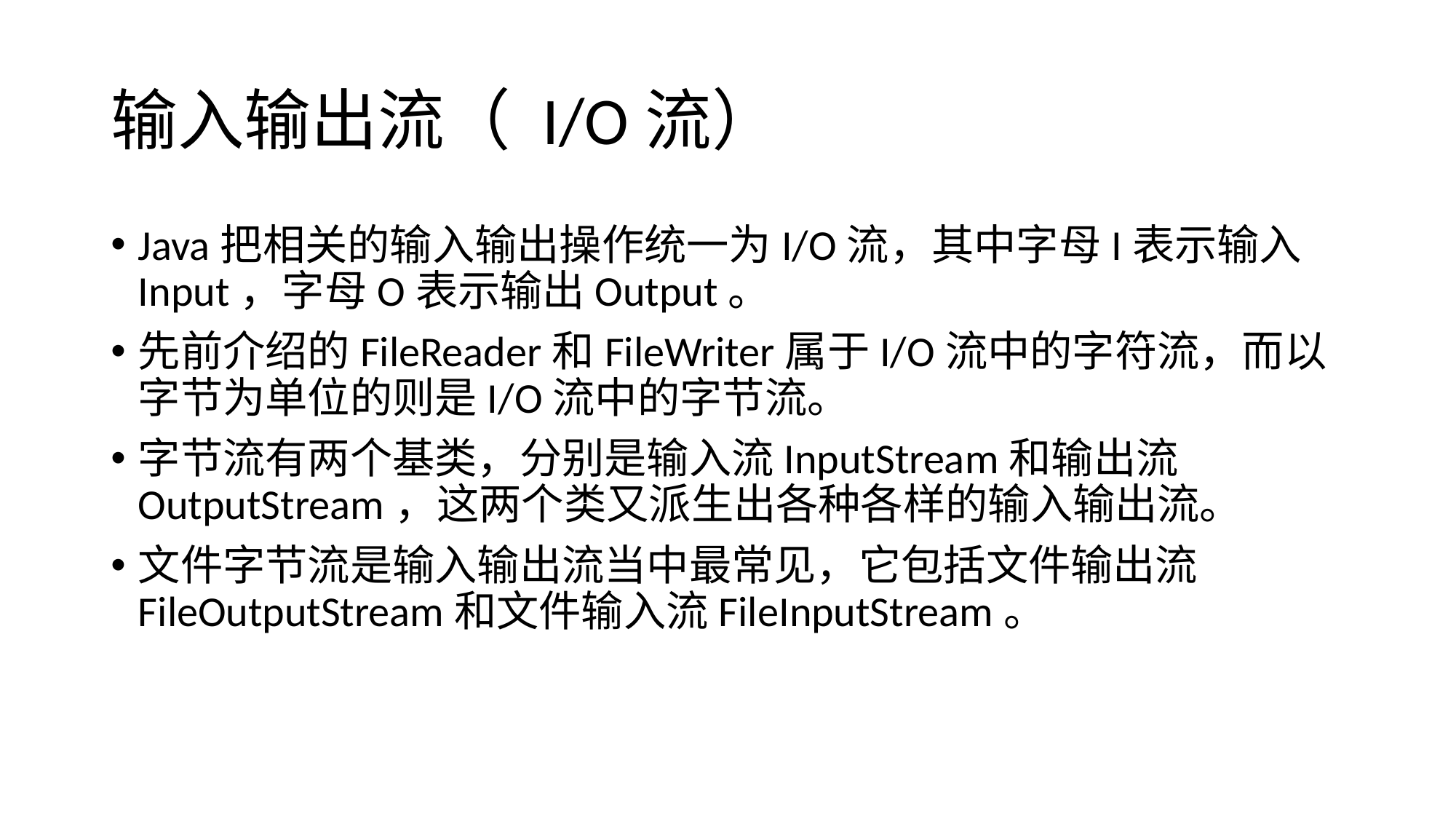

# 输入输出流（ I/O流）
Java把相关的输入输出操作统一为I/O流，其中字母I表示输入Input，字母O表示输出Output。
先前介绍的FileReader和FileWriter属于I/O流中的字符流，而以字节为单位的则是I/O流中的字节流。
字节流有两个基类，分别是输入流InputStream和输出流OutputStream，这两个类又派生出各种各样的输入输出流。
文件字节流是输入输出流当中最常见，它包括文件输出流FileOutputStream和文件输入流FileInputStream。